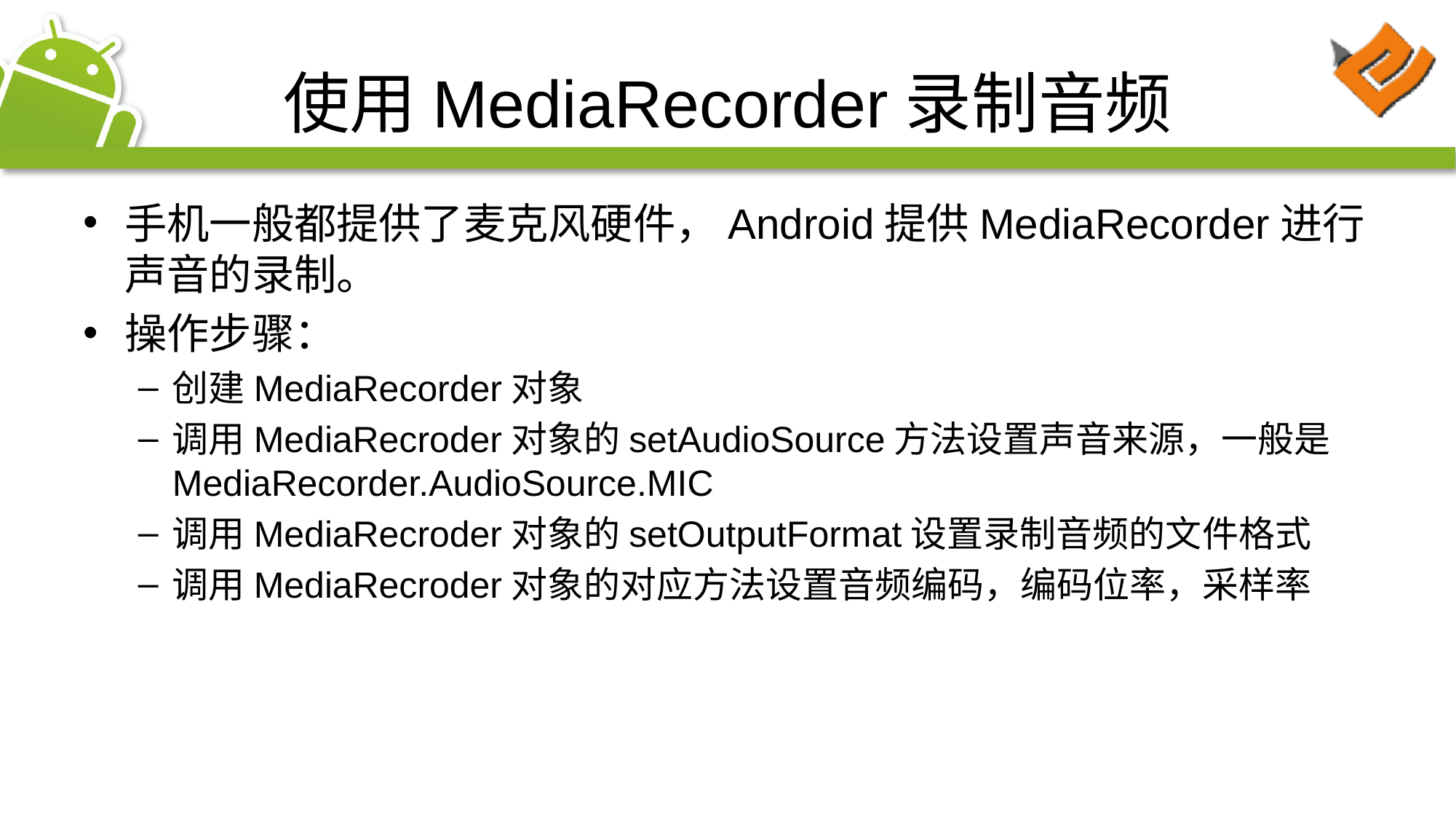

# 使用MediaRecorder录制音频
手机一般都提供了麦克风硬件，Android提供MediaRecorder进行声音的录制。
操作步骤：
创建MediaRecorder对象
调用MediaRecroder对象的setAudioSource方法设置声音来源，一般是MediaRecorder.AudioSource.MIC
调用MediaRecroder对象的setOutputFormat设置录制音频的文件格式
调用MediaRecroder对象的对应方法设置音频编码，编码位率，采样率